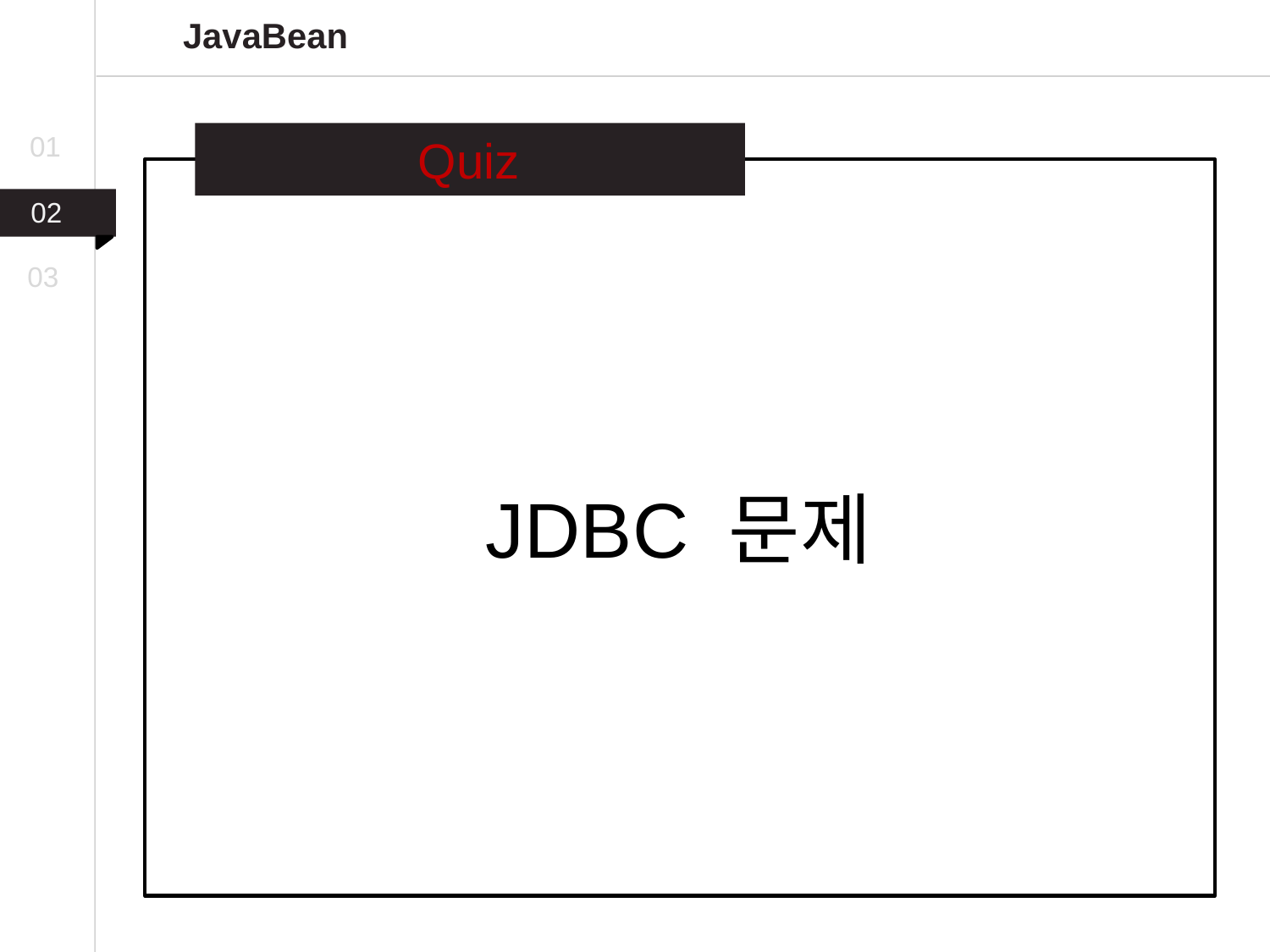

JavaBean
01
Quiz

02

02

03
JDBC 문제